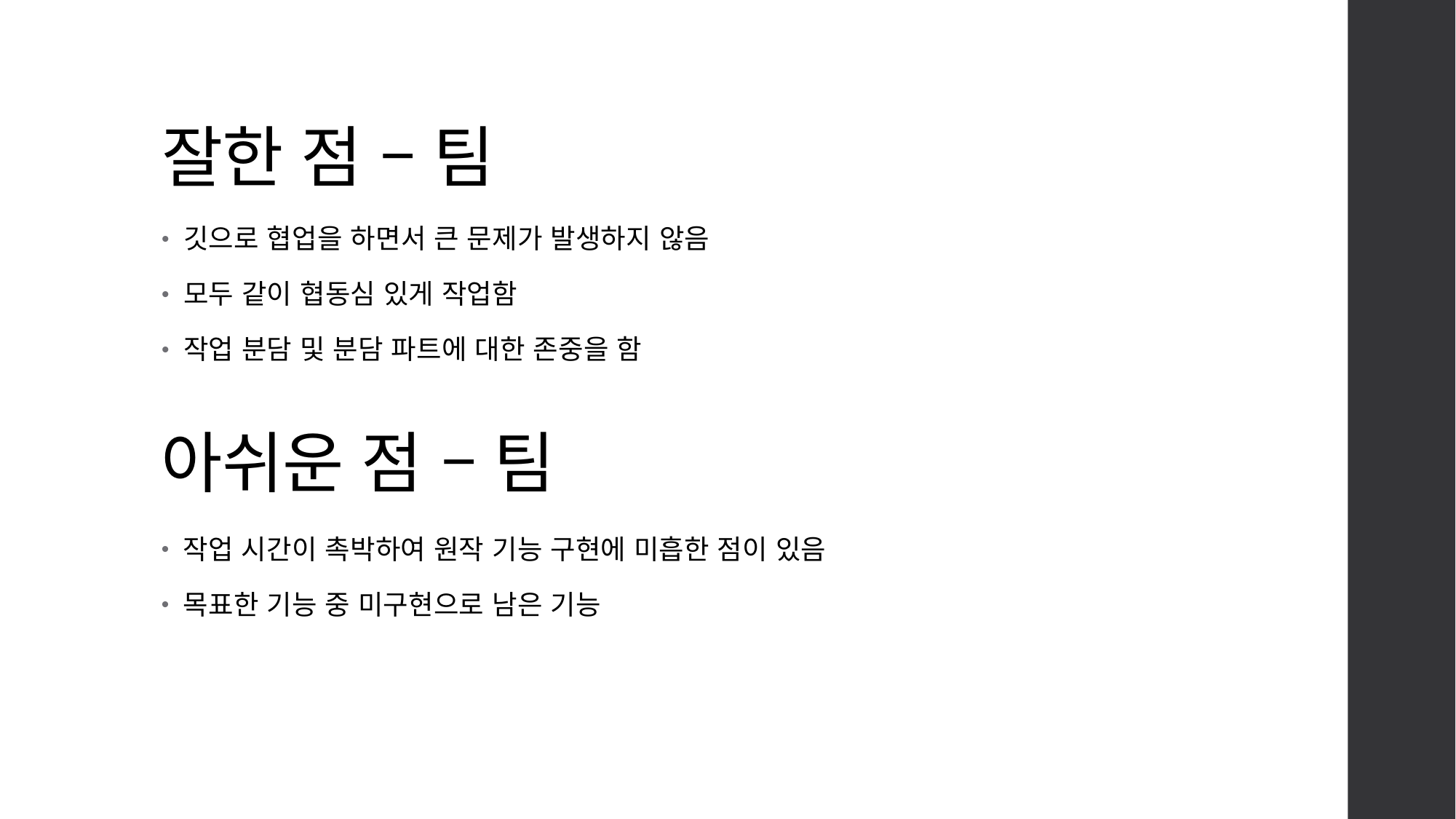

# 잘한 점 – 팀
깃으로 협업을 하면서 큰 문제가 발생하지 않음
모두 같이 협동심 있게 작업함
작업 분담 및 분담 파트에 대한 존중을 함

아쉬운 점 – 팀
작업 시간이 촉박하여 원작 기능 구현에 미흡한 점이 있음
목표한 기능 중 미구현으로 남은 기능